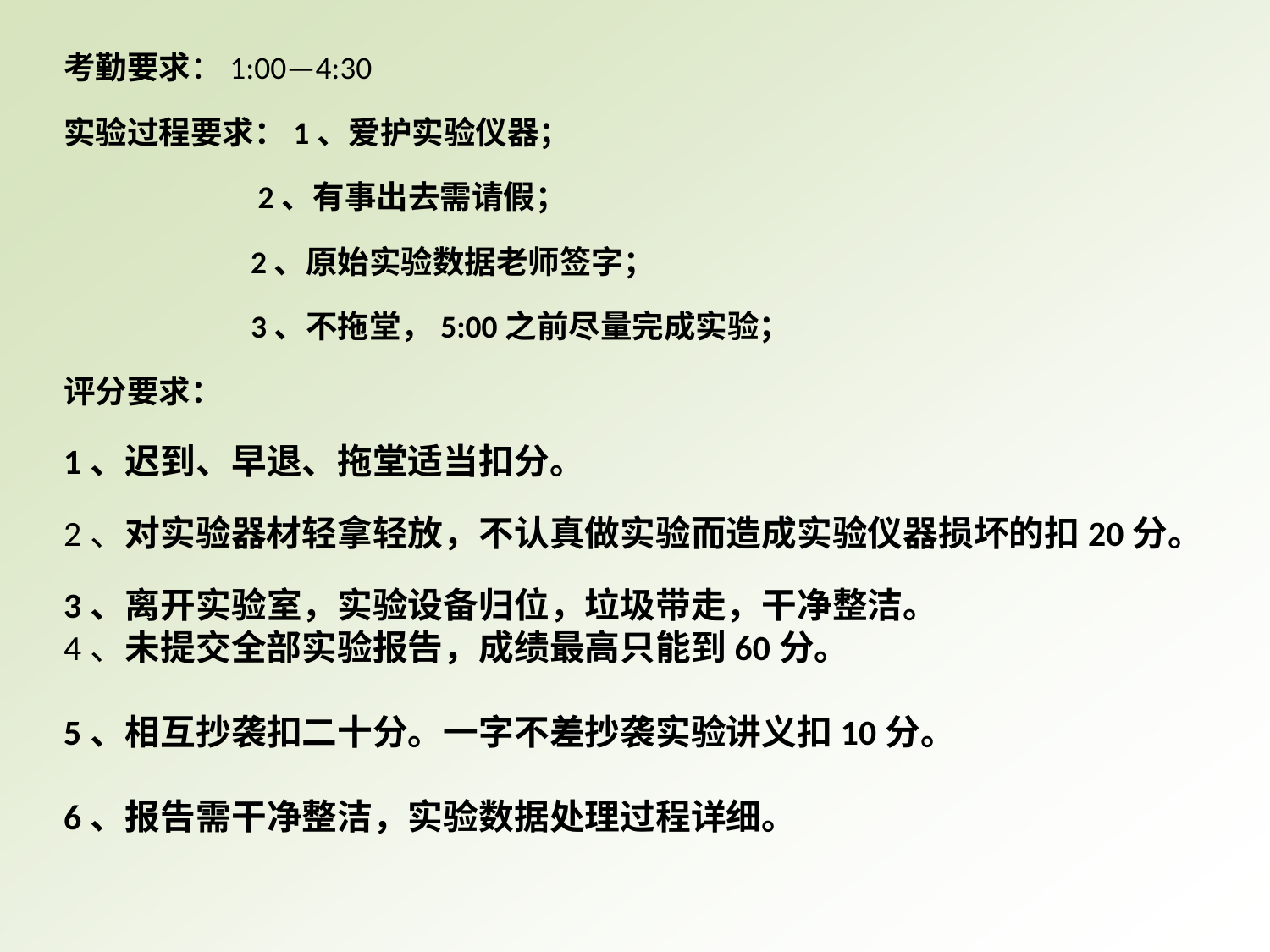

考勤要求：1:00—4:30
实验过程要求：1、爱护实验仪器；
                           2、有事出去需请假；
                          2、原始实验数据老师签字；
                          3、不拖堂，5:00之前尽量完成实验；
评分要求：
1、迟到、早退、拖堂适当扣分。
2、对实验器材轻拿轻放，不认真做实验而造成实验仪器损坏的扣20分。
3、离开实验室，实验设备归位，垃圾带走，干净整洁。
4、未提交全部实验报告，成绩最高只能到60分。

5、相互抄袭扣二十分。一字不差抄袭实验讲义扣10分。

6、报告需干净整洁，实验数据处理过程详细。